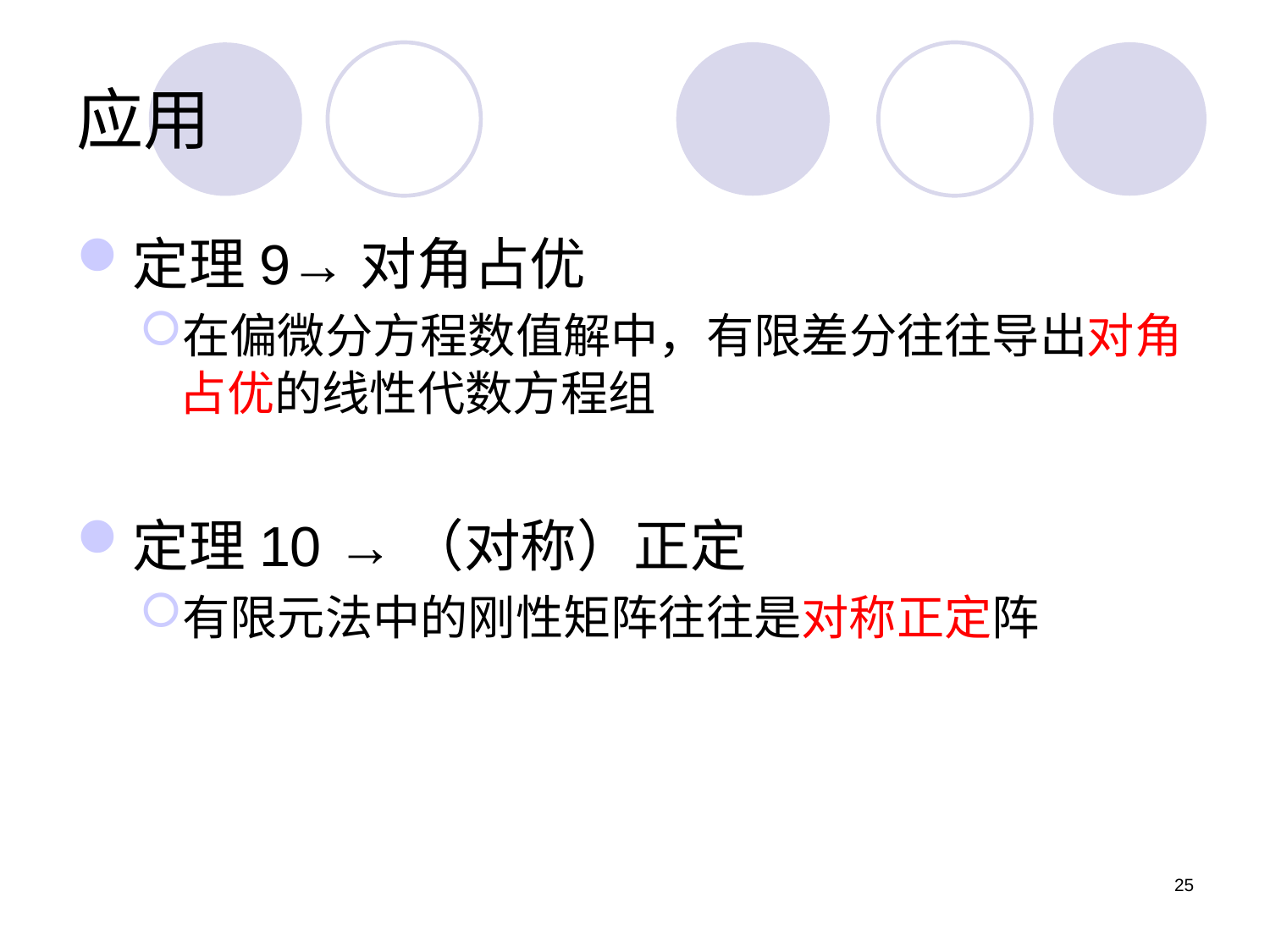

# 应用
定理9→对角占优
在偏微分方程数值解中，有限差分往往导出对角占优的线性代数方程组

定理10 →（对称）正定
有限元法中的刚性矩阵往往是对称正定阵
25